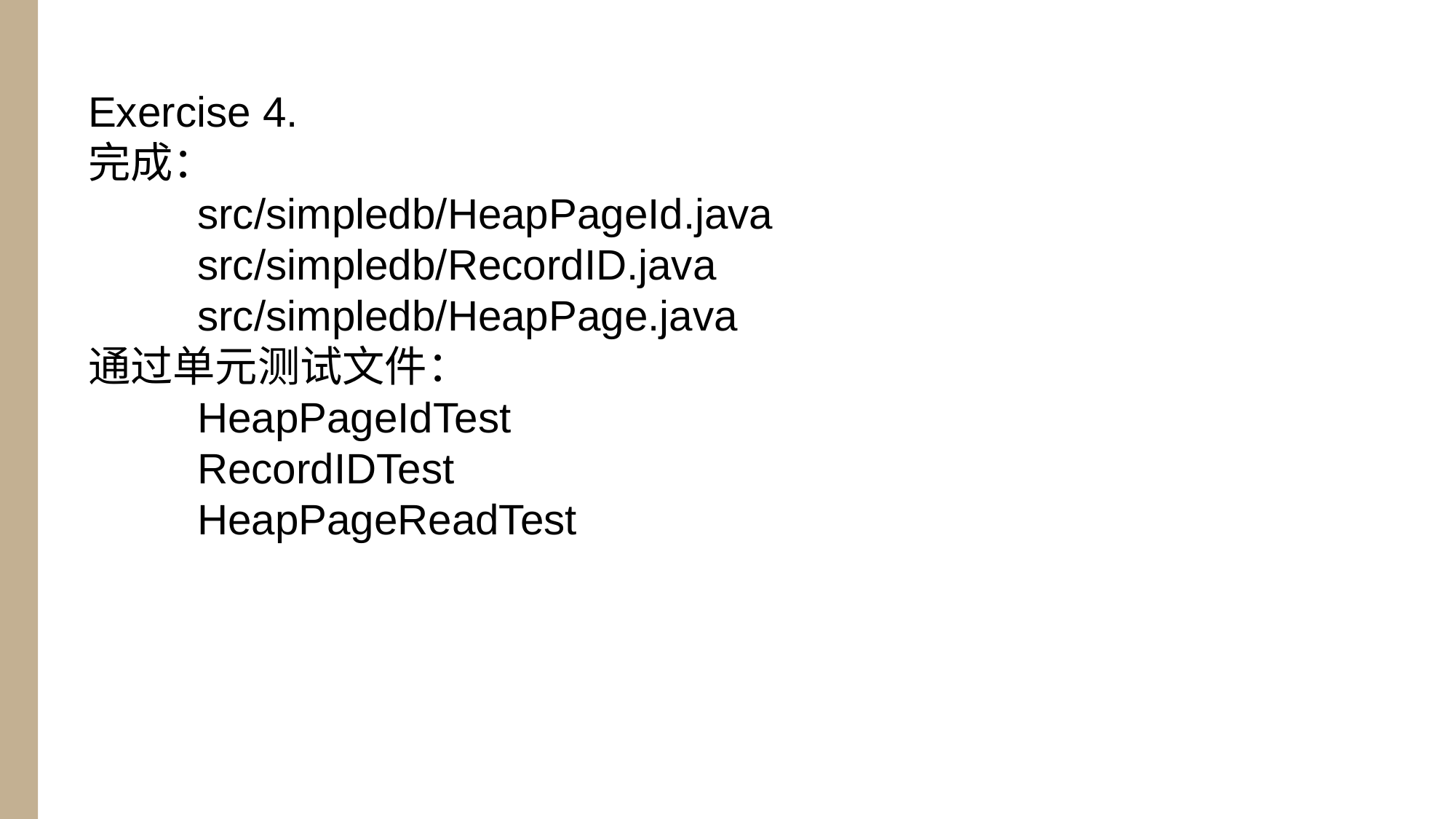

Exercise 4.
完成：
	src/simpledb/HeapPageId.java
	src/simpledb/RecordID.java
	src/simpledb/HeapPage.java
通过单元测试文件：
	HeapPageIdTest
	RecordIDTest
	HeapPageReadTest